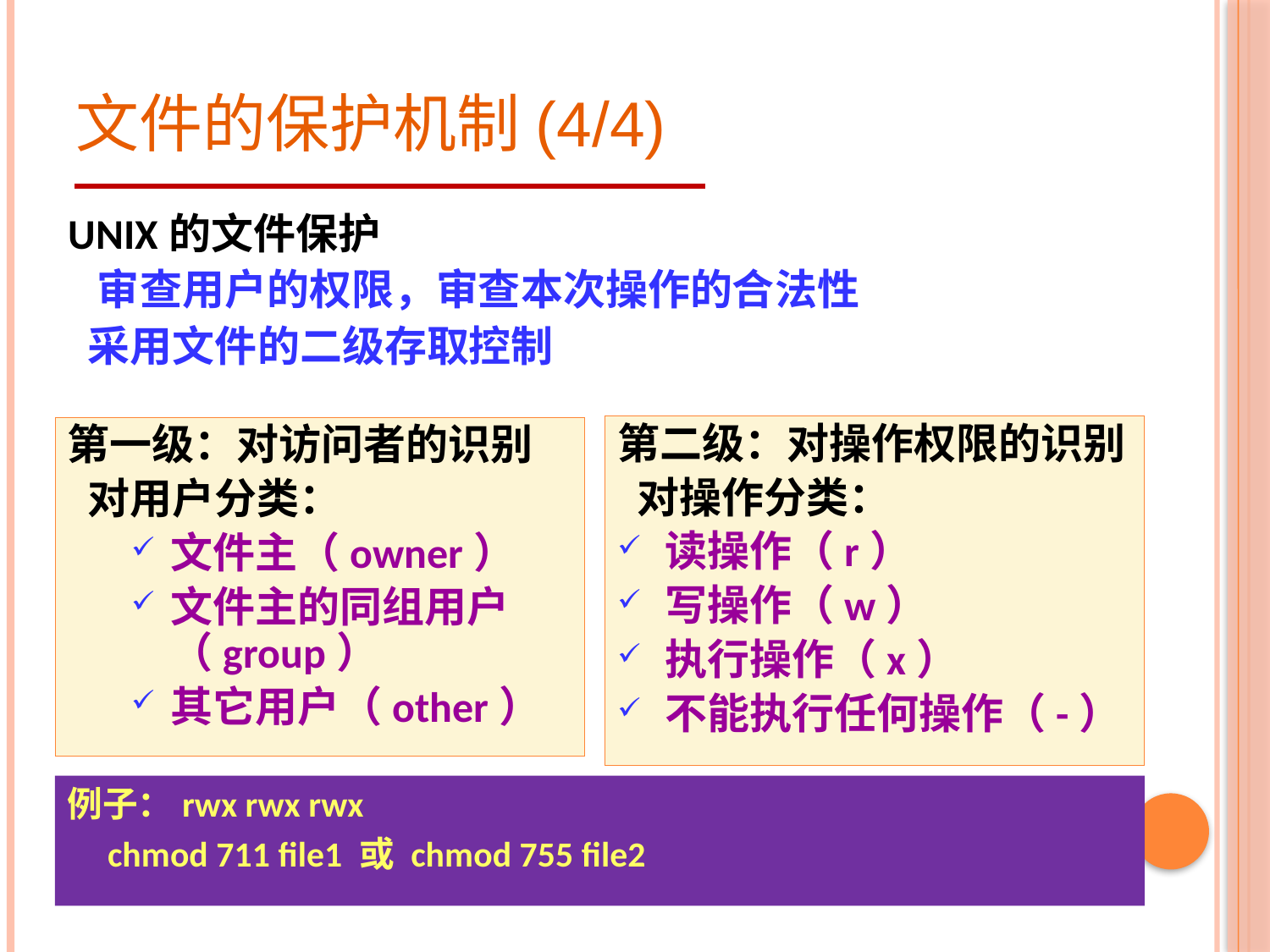

# 文件的保护机制(4/4)
UNIX的文件保护
  审查用户的权限，审查本次操作的合法性
 采用文件的二级存取控制
第二级：对操作权限的识别
 对操作分类：
读操作（r）
写操作（w）
执行操作（x）
不能执行任何操作（-）
第一级：对访问者的识别
 对用户分类：
文件主（owner）
文件主的同组用户（group）
其它用户（other）
例子：rwx rwx rwx
     chmod 711 file1 或 chmod 755 file2